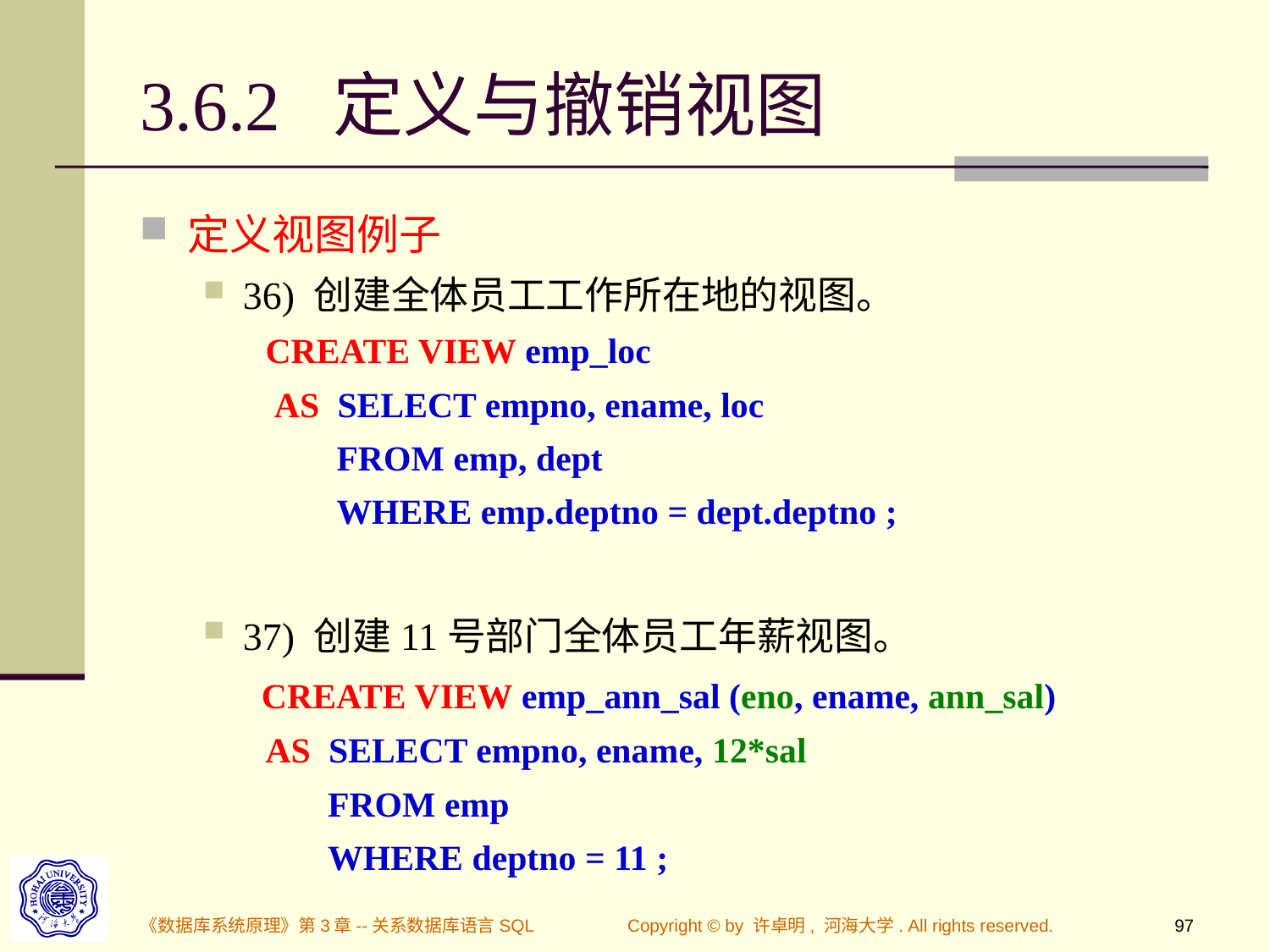

# 3.6.2  定义与撤销视图
定义视图例子
36) 创建全体员工工作所在地的视图。
       CREATE VIEW emp_loc
        AS  SELECT empno, ename, loc
               FROM emp, dept
               WHERE emp.deptno = dept.deptno ;

37) 创建11号部门全体员工年薪视图。
      CREATE VIEW emp_ann_sal (eno, ename, ann_sal)
       AS  SELECT empno, ename, 12*sal
              FROM emp
              WHERE deptno = 11 ;
《数据库系统原理》第3章--关系数据库语言SQL
Copyright © by 许卓明, 河海大学. All rights reserved.
97